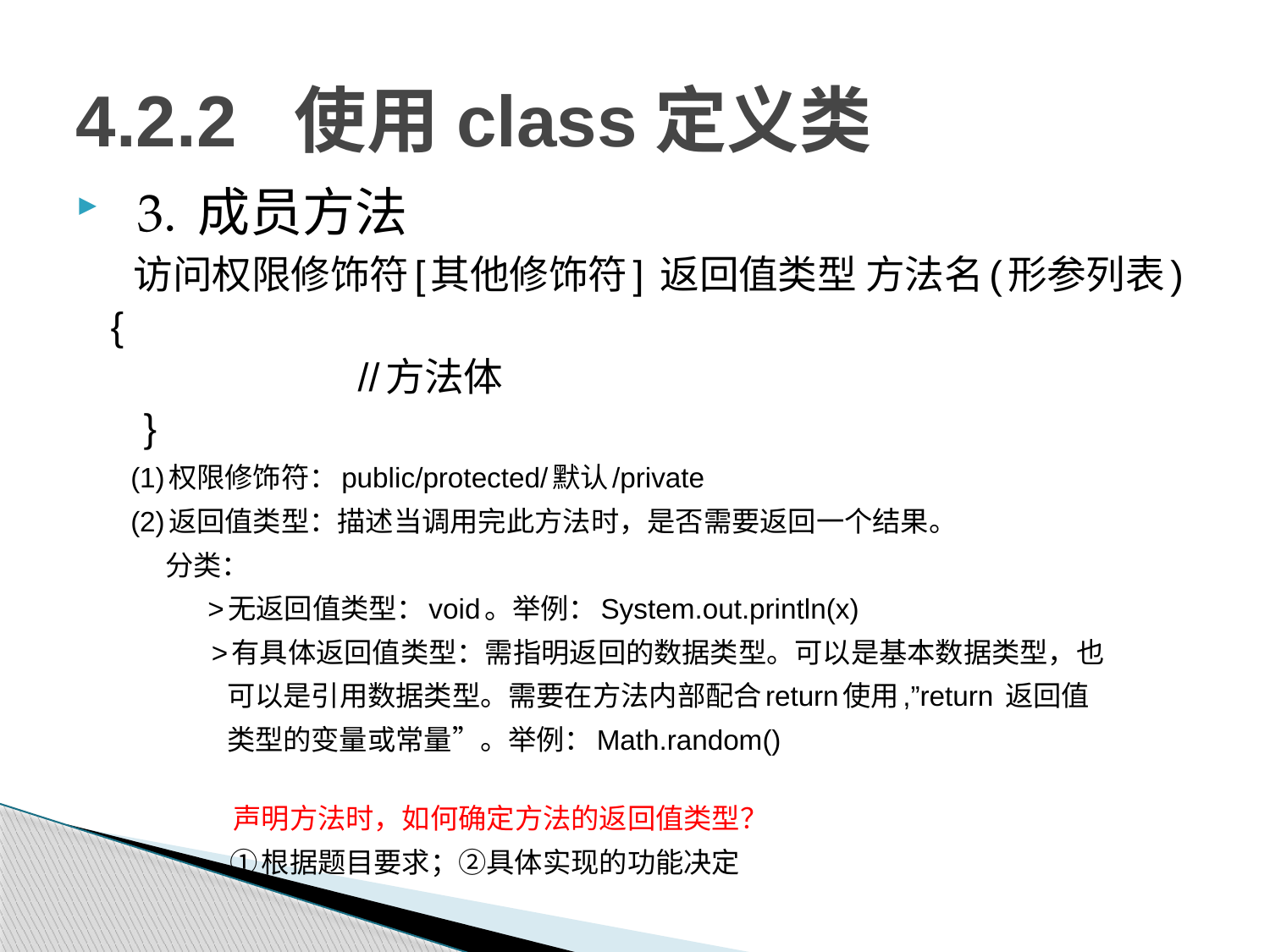

# 4.2.2  使用class定义类
3. 成员方法
  访问权限修饰符[其他修饰符] 返回值类型 方法名(形参列表){
//方法体
   }
   (1)权限修饰符：public/protected/默认/private
   (2)返回值类型：描述当调用完此方法时，是否需要返回一个结果。
        分类：
               >无返回值类型：void。举例：System.out.println(x)
     >有具体返回值类型：需指明返回的数据类型。可以是基本数据类型，也
        可以是引用数据类型。需要在方法内部配合return使用,”return 返回值
        类型的变量或常量”。举例：Math.random()

         声明方法时，如何确定方法的返回值类型？
         ①根据题目要求；②具体实现的功能决定